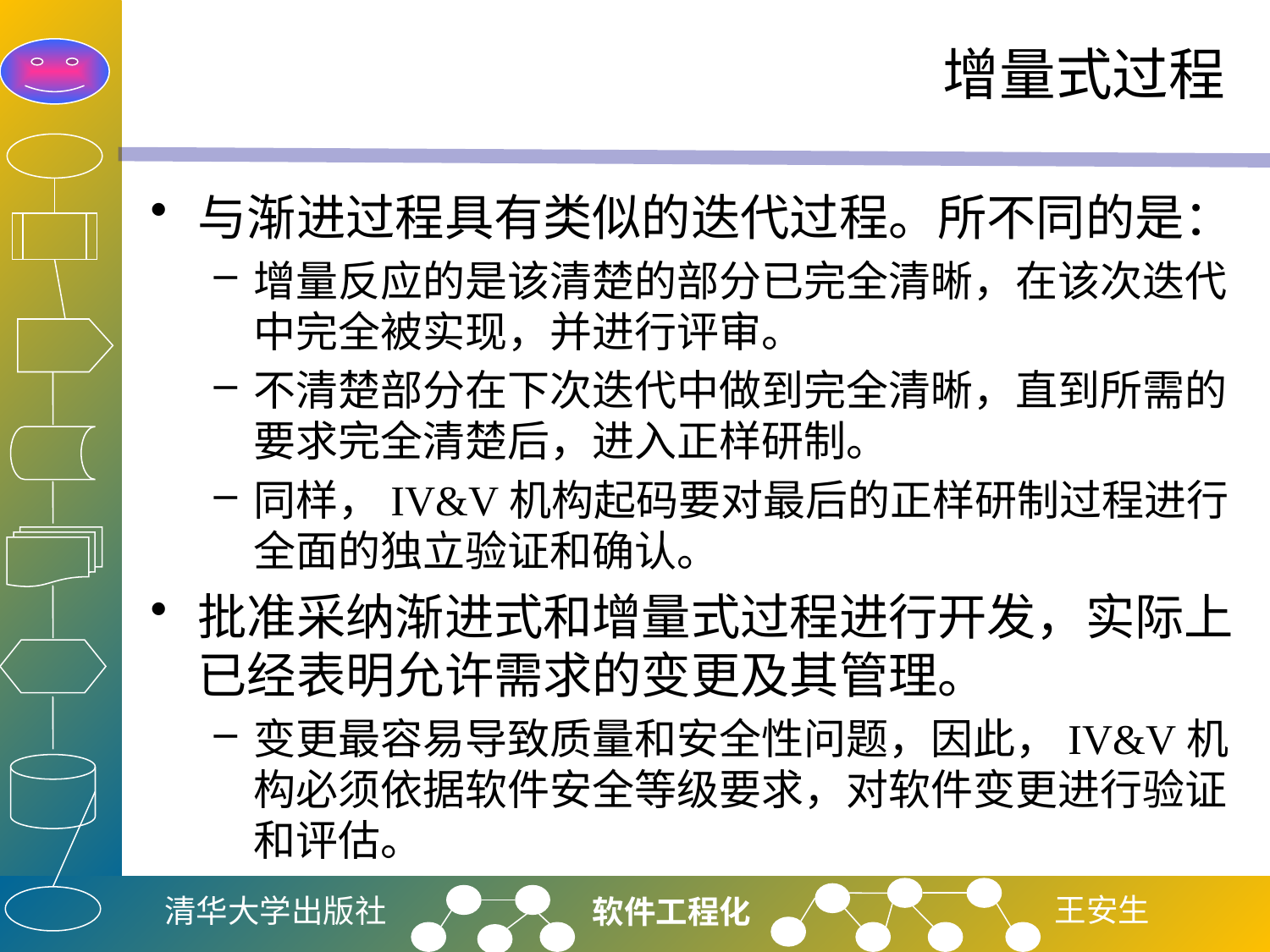

# 增量式过程
与渐进过程具有类似的迭代过程。所不同的是：
增量反应的是该清楚的部分已完全清晰，在该次迭代中完全被实现，并进行评审。
不清楚部分在下次迭代中做到完全清晰，直到所需的要求完全清楚后，进入正样研制。
同样，IV&V机构起码要对最后的正样研制过程进行全面的独立验证和确认。
批准采纳渐进式和增量式过程进行开发，实际上已经表明允许需求的变更及其管理。
变更最容易导致质量和安全性问题，因此，IV&V机构必须依据软件安全等级要求，对软件变更进行验证和评估。